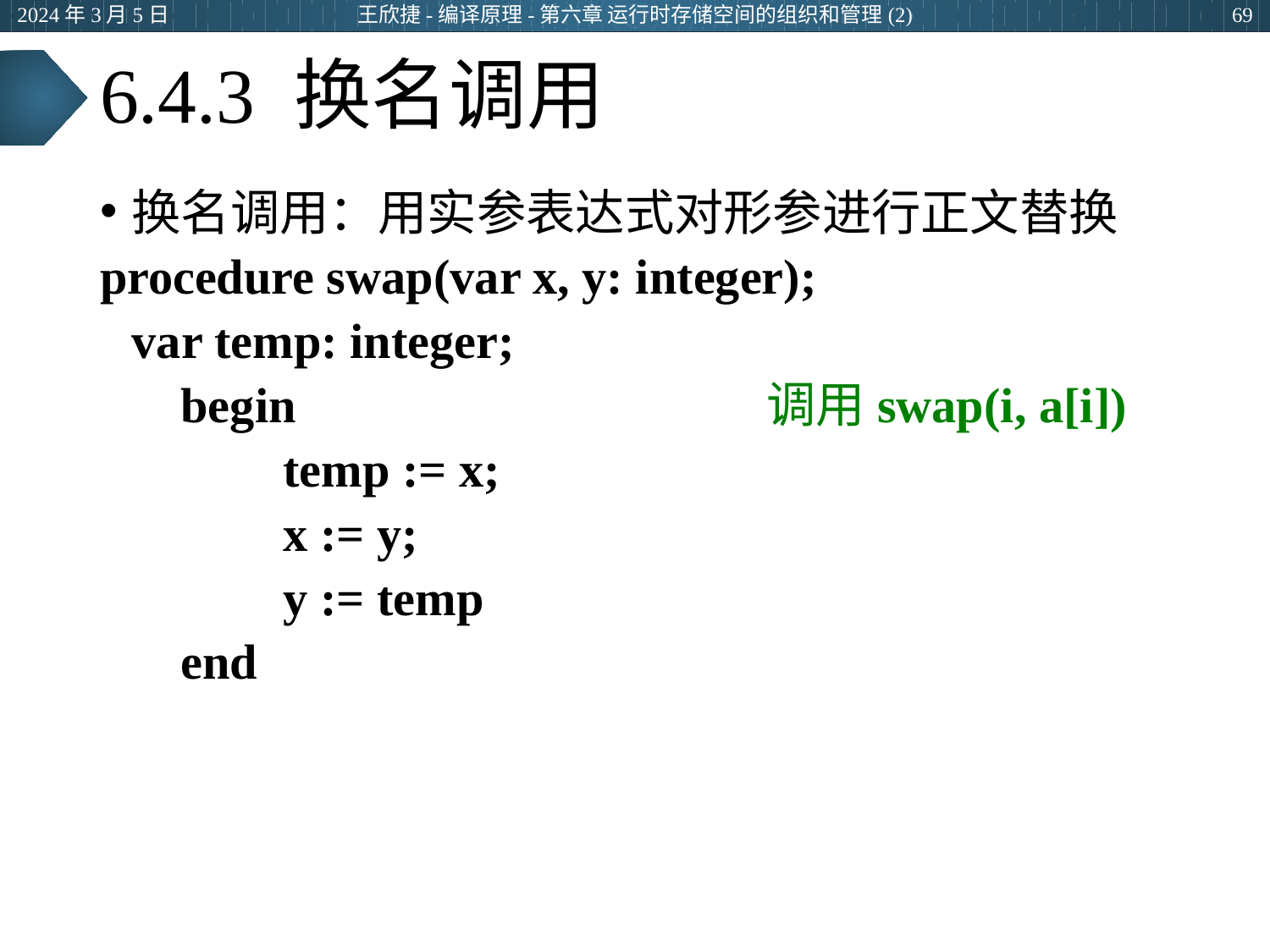

王欣捷-编译原理-第六章 运行时存储空间的组织和管理(2)
2024年3月5日
69
# 6.4.3 换名调用
换名调用：用实参表达式对形参进行正文替换
procedure swap(var x, y: integer);
	var temp: integer;
	    begin				调用swap(i, a[i])
		  temp := x;
		  x := y;
		  y := temp
	    end